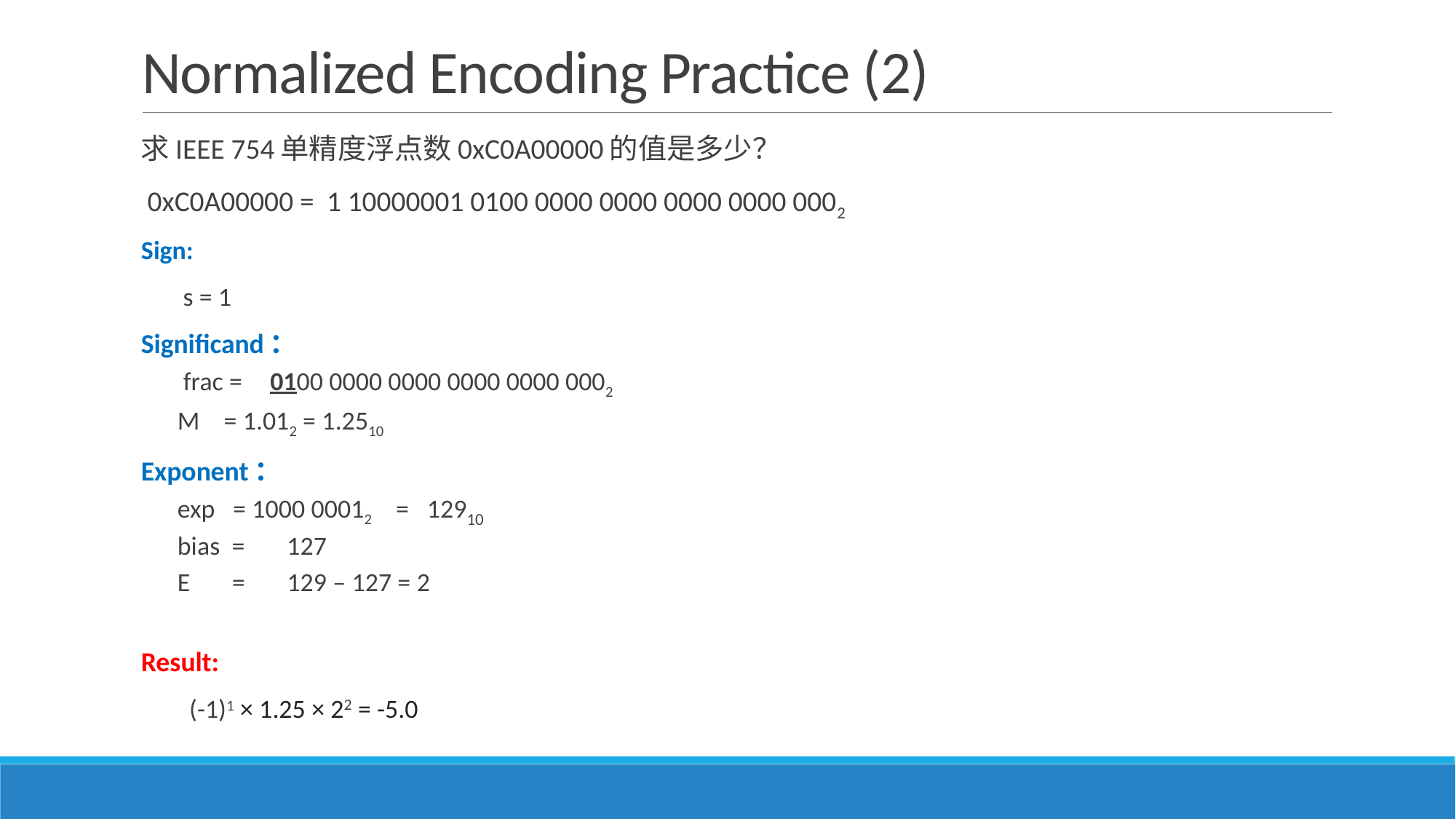

# Normalized Encoding Practice (2)
求IEEE 754单精度浮点数0xC0A00000的值是多少？
 0xC0A00000 =  1 10000001 0100 0000 0000 0000 0000 0002
Sign:
       s = 1
Significand：
     frac =     0100 0000 0000 0000 0000 0002
       M    = 1.012 = 1.2510
Exponent：
    exp   = 1000 00012    =   12910
    bias  =       127
    E       =       129 – 127 = 2

Result:
        (-1)1 × 1.25 × 22 = -5.0